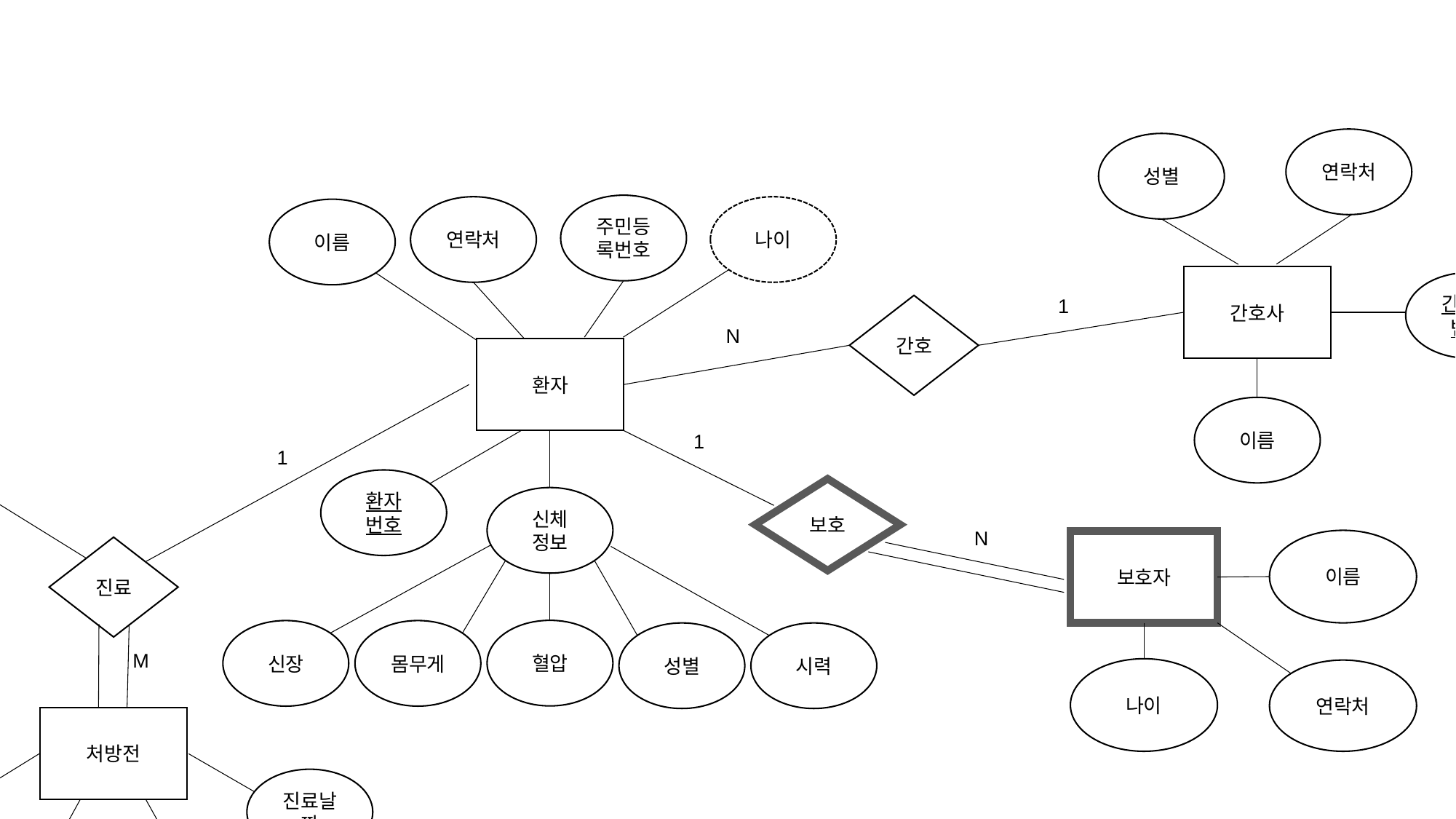

성별
연락처
성별
주민등록번호
연락처
나이
이름
의사번호
이름
위치
간호사
간호사번호
1
간호
N
환자
이용
의사
진료실
1
1
이름
1
1
1
연락처
과
진료실번호
환자
번호
보호
신체
정보
N
이름
보호자
진료
혈압
몸무게
신장
성별
시력
M
나이
연락처
처방전
처방전id
진료날짜
약품
이름
병명